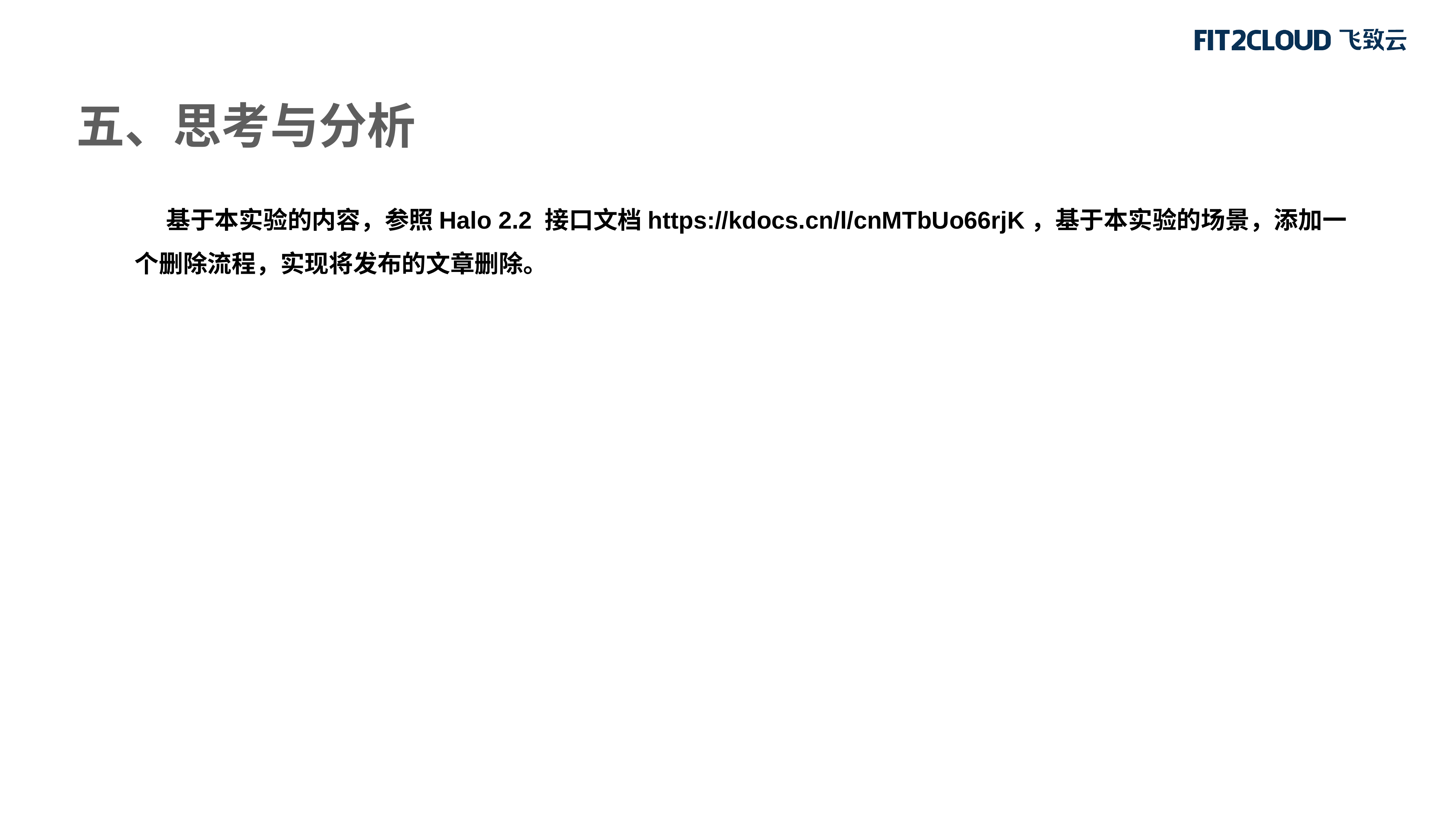

五、思考与分析
    基于本实验的内容，参照Halo 2.2 接口文档https://kdocs.cn/l/cnMTbUo66rjK，基于本实验的场景，添加一个删除流程，实现将发布的文章删除。